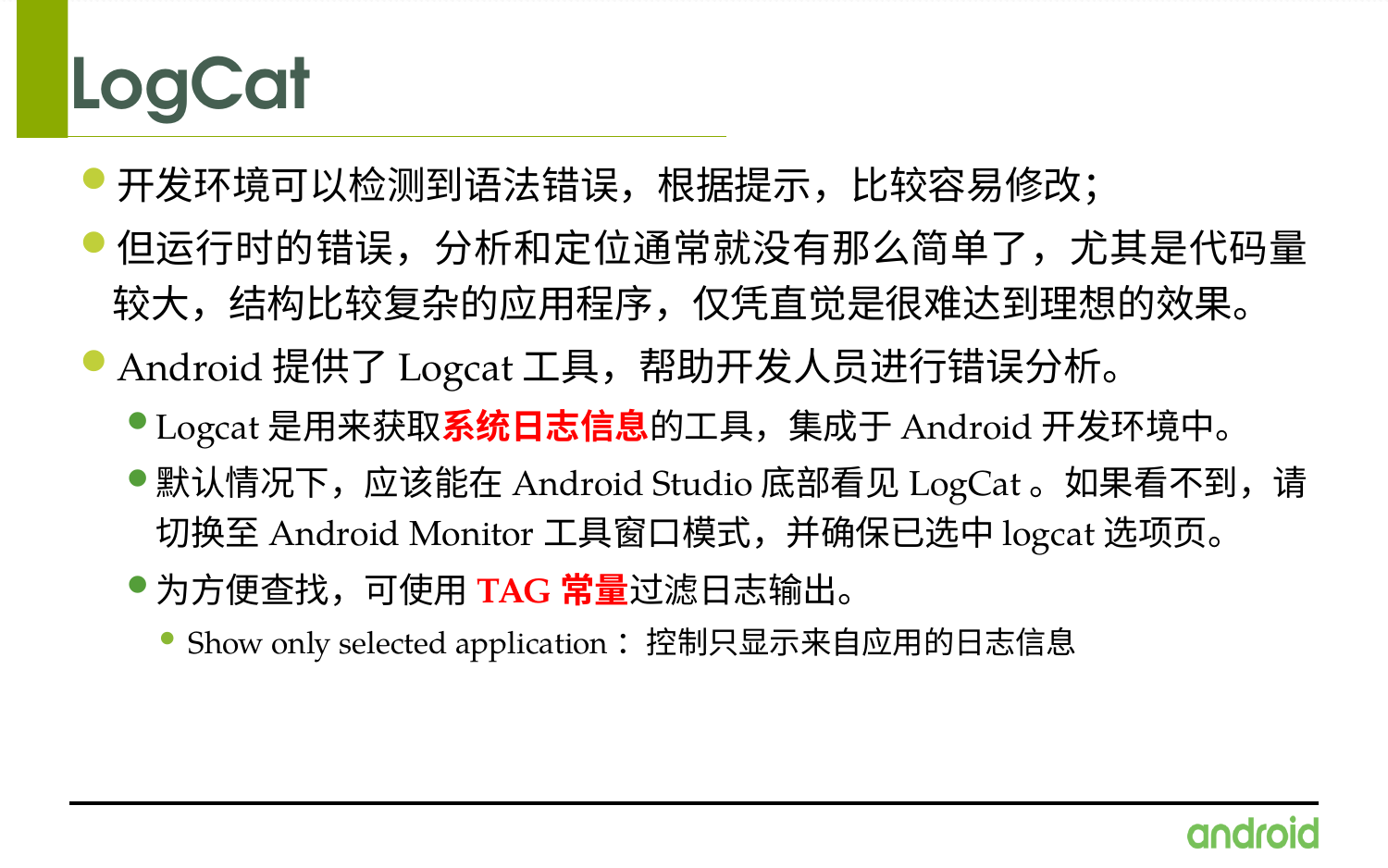

# LogCat
开发环境可以检测到语法错误，根据提示，比较容易修改；
但运行时的错误，分析和定位通常就没有那么简单了，尤其是代码量较大，结构比较复杂的应用程序，仅凭直觉是很难达到理想的效果。
Android提供了Logcat工具，帮助开发人员进行错误分析。
Logcat是用来获取系统日志信息的工具，集成于Android开发环境中。
默认情况下，应该能在Android Studio底部看见LogCat。如果看不到，请切换至Android Monitor工具窗口模式，并确保已选中logcat选项页。
为方便查找，可使用TAG常量过滤日志输出。
Show only selected application：控制只显示来自应用的日志信息